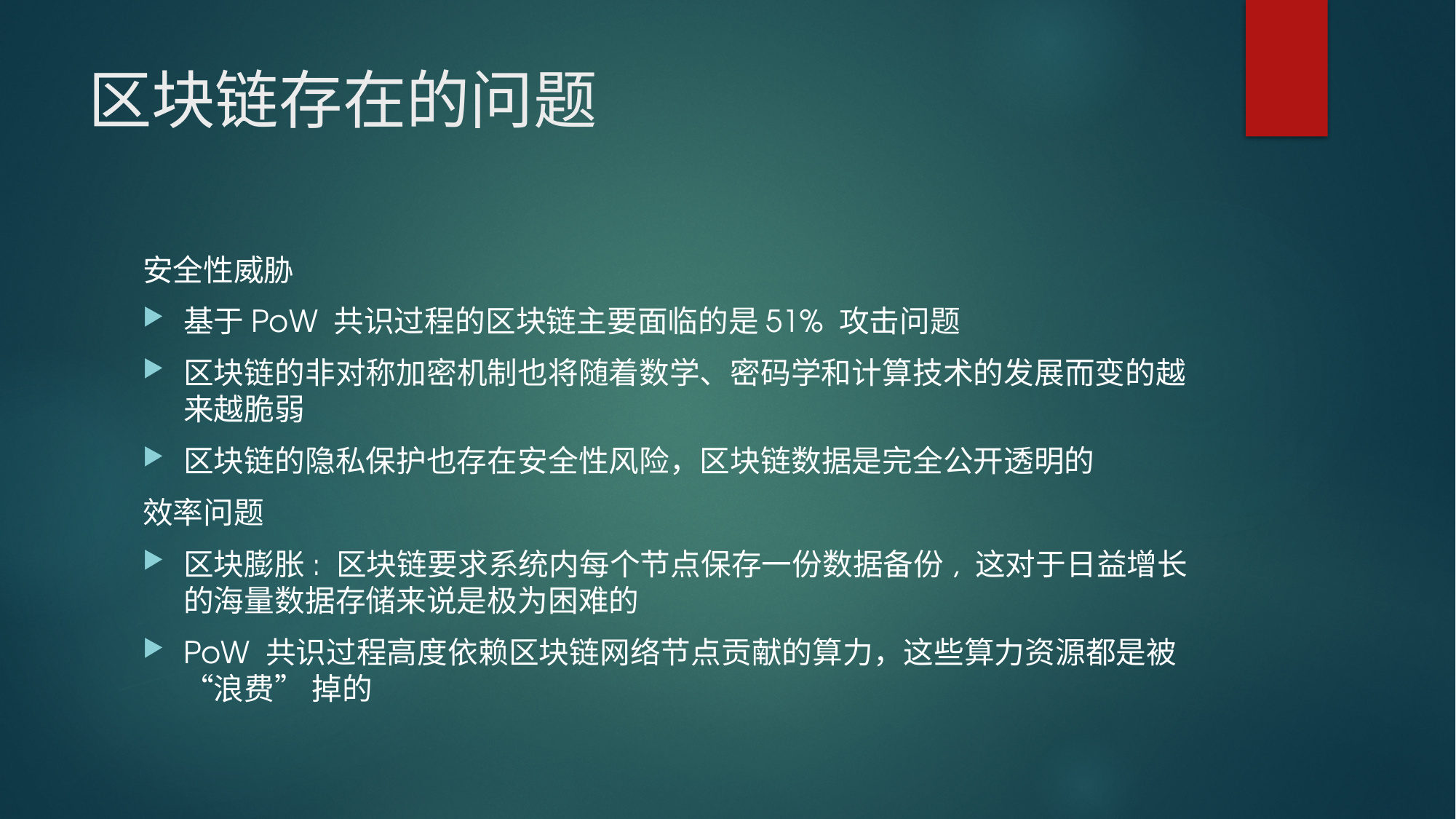

# 区块链存在的问题
安全性威胁
基于PoW 共识过程的区块链主要面临的是51% 攻击问题
区块链的非对称加密机制也将随着数学、密码学和计算技术的发展而变的越来越脆弱
区块链的隐私保护也存在安全性风险，区块链数据是完全公开透明的
效率问题
区块膨胀: 区块链要求系统内每个节点保存一份数据备份, 这对于日益增长的海量数据存储来说是极为困难的
PoW 共识过程高度依赖区块链网络节点贡献的算力，这些算力资源都是被“浪费” 掉的